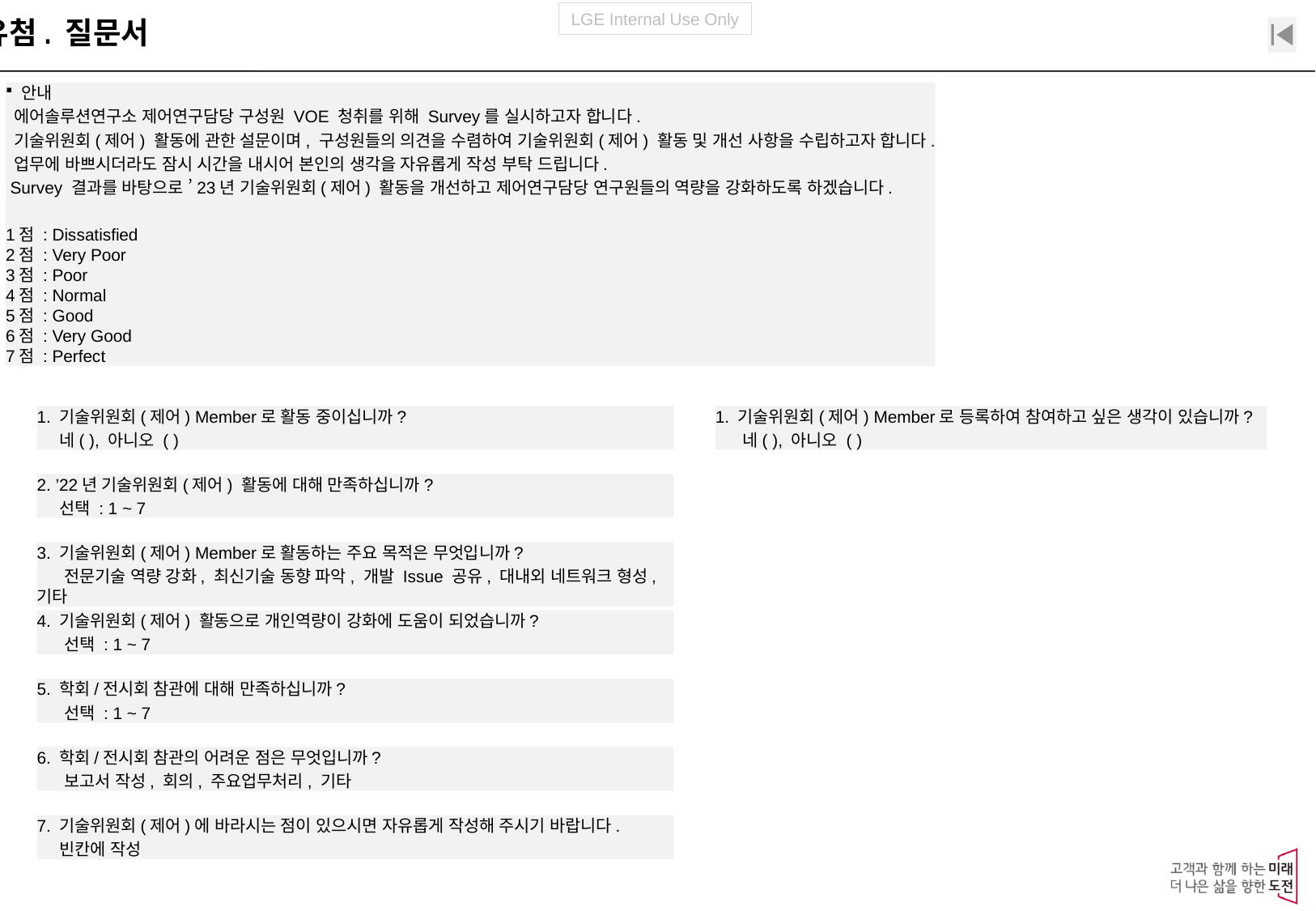

유첨. 질문서

 안내
 에어솔루션연구소 제어연구담당 구성원 VOE 청취를 위해 Survey를 실시하고자 합니다.
 기술위원회(제어) 활동에 관한 설문이며, 구성원들의 의견을 수렴하여 기술위원회(제어) 활동 및 개선 사항을 수립하고자 합니다.
 업무에 바쁘시더라도 잠시 시간을 내시어 본인의 생각을 자유롭게 작성 부탁 드립니다.
 Survey 결과를 바탕으로 ’23년 기술위원회(제어) 활동을 개선하고 제어연구담당 연구원들의 역량을 강화하도록 하겠습니다.

1점 : Dissatisfied
2점 : Very Poor
3점 : Poor
4점 : Normal
5점 : Good
6점 : Very Good
7점 : Perfect
1. 기술위원회(제어) Member로 활동 중이십니까?
    네( ), 아니오 ( )
1. 기술위원회(제어) Member로 등록하여 참여하고 싶은 생각이 있습니까?
     네( ), 아니오 ( )
2. ’22년 기술위원회(제어) 활동에 대해 만족하십니까?
    선택 : 1 ~ 7
3. 기술위원회(제어) Member로 활동하는 주요 목적은 무엇입니까?
     전문기술 역량 강화, 최신기술 동향 파악, 개발 Issue 공유, 대내외 네트워크 형성, 기타
4. 기술위원회(제어) 활동으로 개인역량이 강화에 도움이 되었습니까?
     선택 : 1 ~ 7
5. 학회/전시회 참관에 대해 만족하십니까?
     선택 : 1 ~ 7
6. 학회/전시회 참관의 어려운 점은 무엇입니까?
     보고서 작성, 회의, 주요업무처리, 기타
7. 기술위원회(제어)에 바라시는 점이 있으시면 자유롭게 작성해 주시기 바랍니다.
    빈칸에 작성